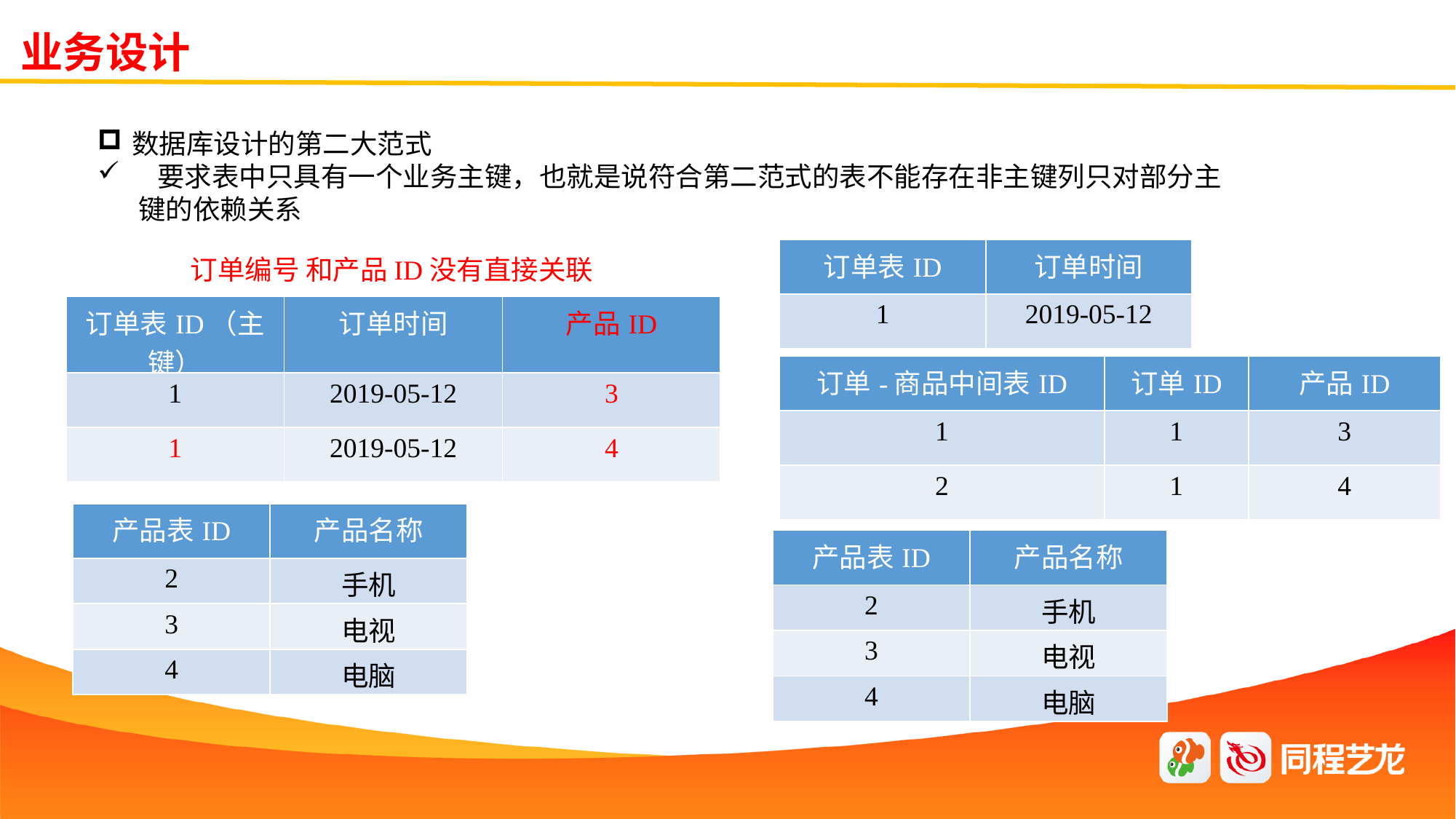

业务设计
数据库设计的第二大范式
  要求表中只具有一个业务主键，也就是说符合第二范式的表不能存在非主键列只对部分主键的依赖关系
| 订单表ID | 订单时间 |
| --- | --- |
| 1 | 2019-05-12 |
订单编号 和产品ID没有直接关联
| 订单表ID（主键） | 订单时间 | 产品ID |
| --- | --- | --- |
| 1 | 2019-05-12 | 3 |
| 1 | 2019-05-12 | 4 |
| 订单-商品中间表ID | 订单ID | 产品ID |
| --- | --- | --- |
| 1 | 1 | 3 |
| 2 | 1 | 4 |
| 产品表ID | 产品名称 |
| --- | --- |
| 2 | 手机 |
| 3 | 电视 |
| 4 | 电脑 |
| 产品表ID | 产品名称 |
| --- | --- |
| 2 | 手机 |
| 3 | 电视 |
| 4 | 电脑 |